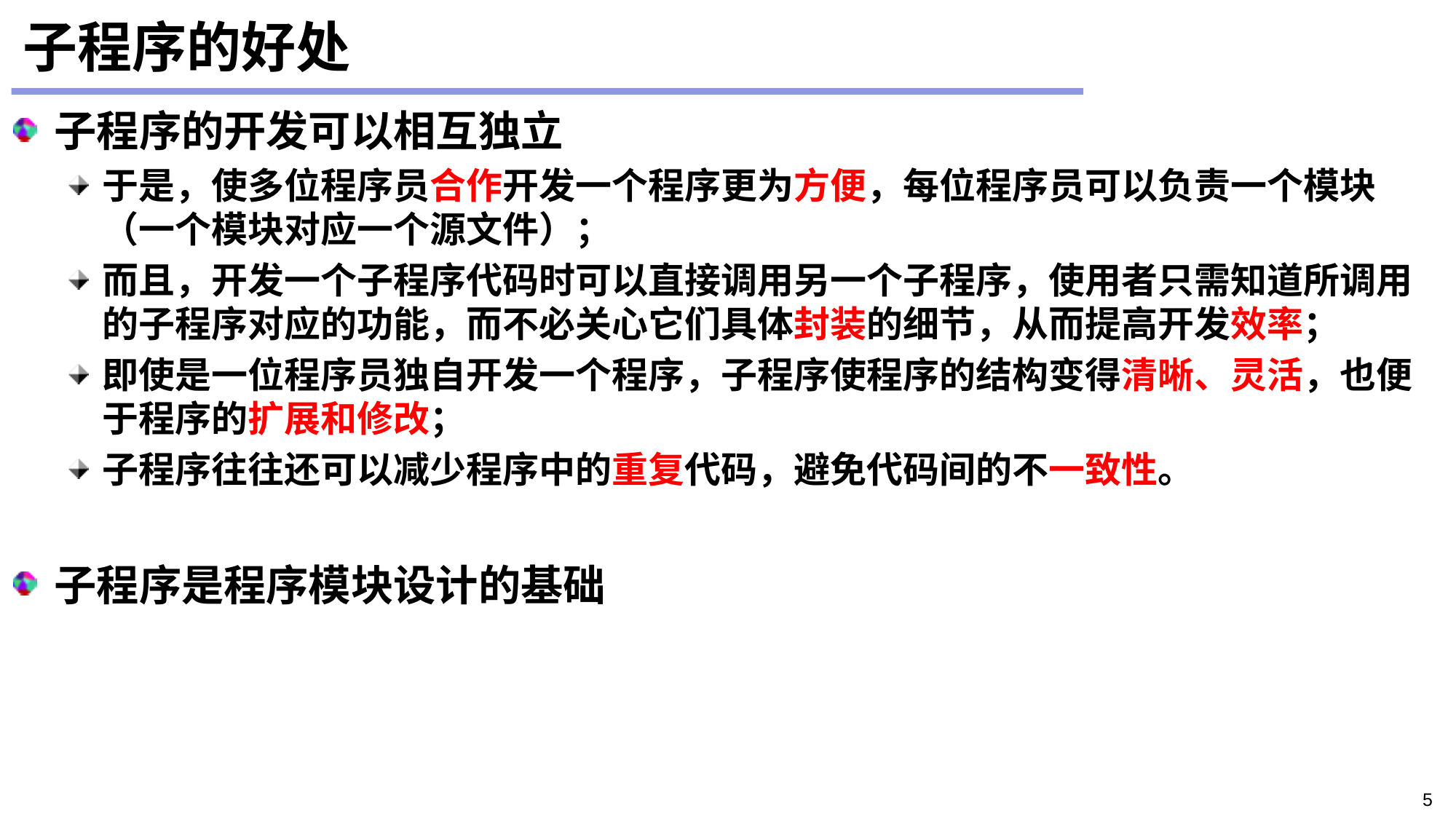

# 子程序的好处
子程序的开发可以相互独立
于是，使多位程序员合作开发一个程序更为方便，每位程序员可以负责一个模块（一个模块对应一个源文件）；
而且，开发一个子程序代码时可以直接调用另一个子程序，使用者只需知道所调用的子程序对应的功能，而不必关心它们具体封装的细节，从而提高开发效率；
即使是一位程序员独自开发一个程序，子程序使程序的结构变得清晰、灵活，也便于程序的扩展和修改；
子程序往往还可以减少程序中的重复代码，避免代码间的不一致性。

子程序是程序模块设计的基础

5